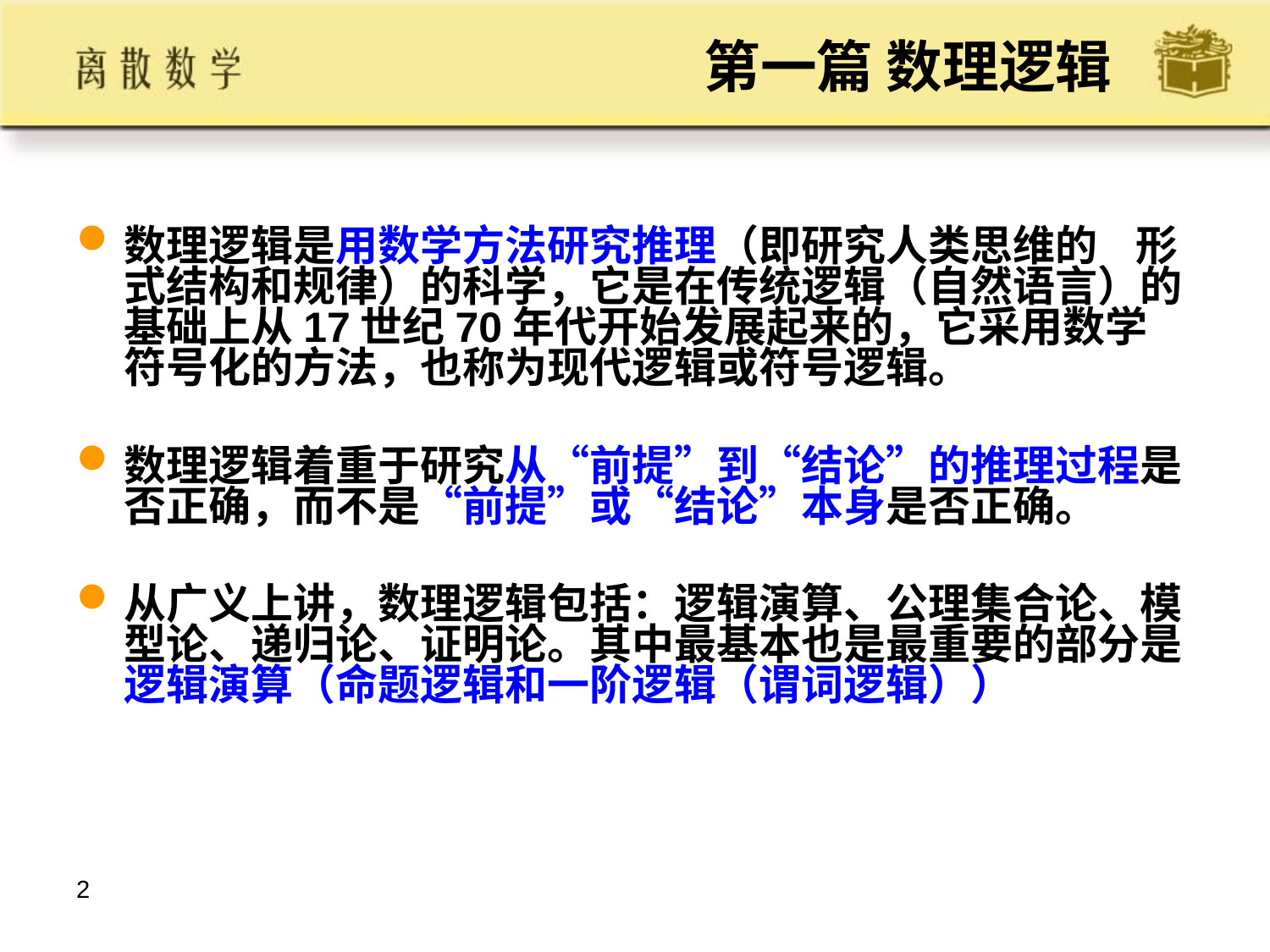

# 第一篇 数理逻辑
数理逻辑是用数学方法研究推理（即研究人类思维的    形式结构和规律）的科学，它是在传统逻辑（自然语言）的基础上从17世纪70年代开始发展起来的，它采用数学符号化的方法，也称为现代逻辑或符号逻辑。

数理逻辑着重于研究从“前提”到“结论”的推理过程是否正确，而不是“前提”或“结论”本身是否正确。

从广义上讲，数理逻辑包括：逻辑演算、公理集合论、模型论、递归论、证明论。其中最基本也是最重要的部分是逻辑演算（命题逻辑和一阶逻辑（谓词逻辑））
2